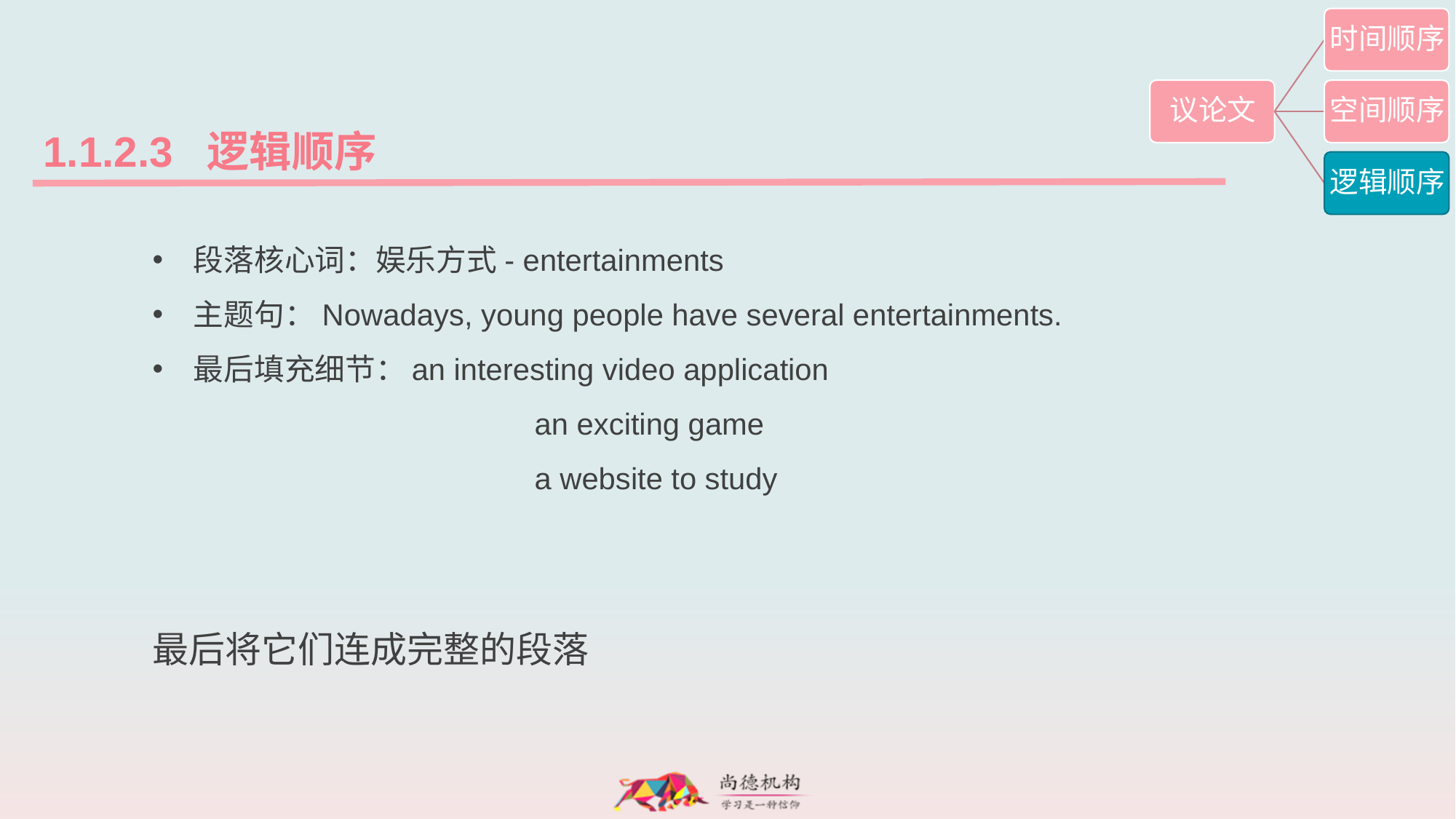

议论文

时间顺序

空间顺序

逻辑顺序
1.1.2.3  逻辑顺序
段落核心词：娱乐方式- entertainments
主题句：Nowadays, young people have several entertainments.
最后填充细节：	an interesting video application
			an exciting game
			a website to study

	最后将它们连成完整的段落